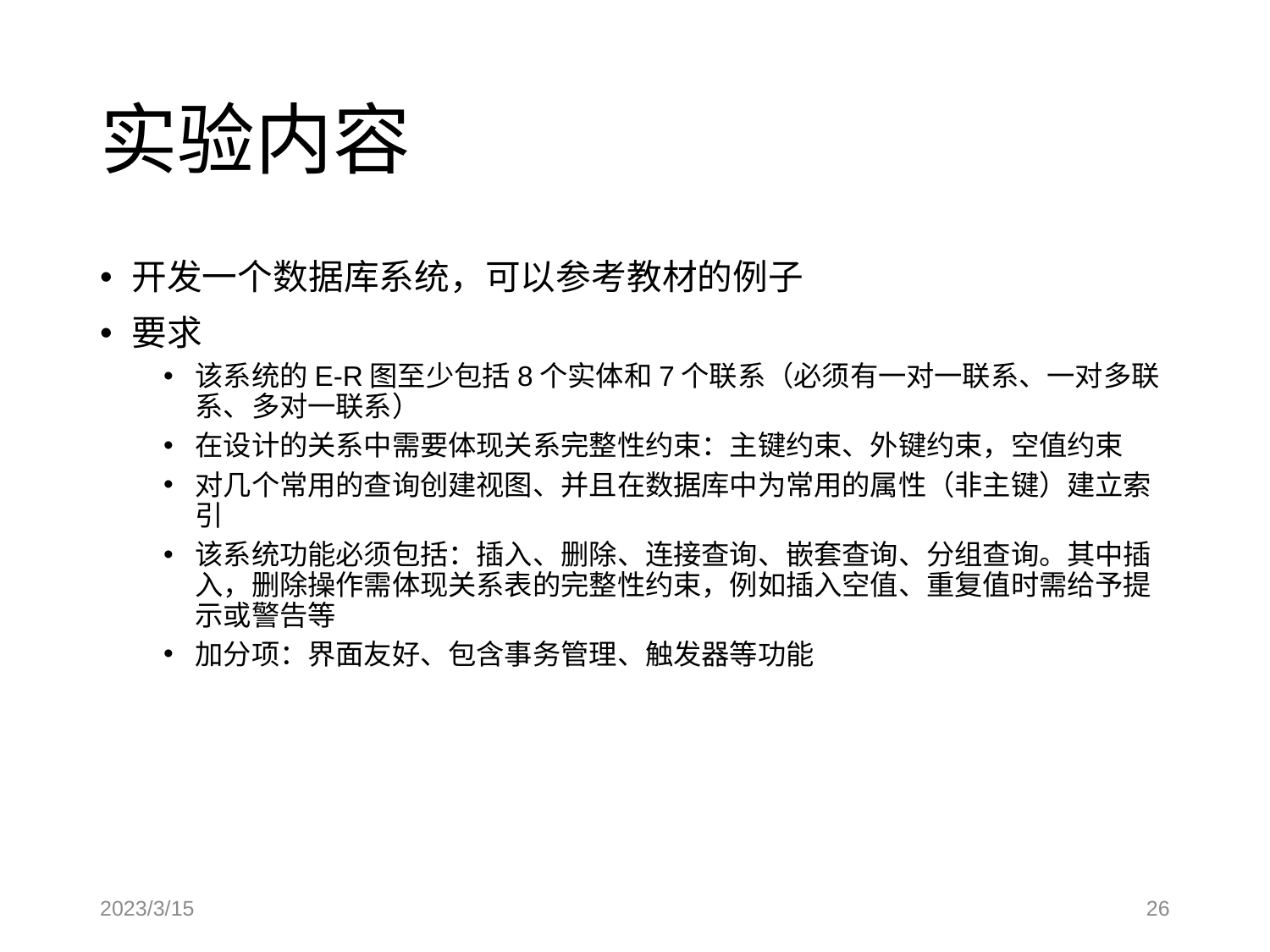

# 实验内容
开发一个数据库系统，可以参考教材的例子
要求
该系统的E-R图至少包括8个实体和7个联系（必须有一对一联系、一对多联系、多对一联系）
在设计的关系中需要体现关系完整性约束：主键约束、外键约束，空值约束
对几个常用的查询创建视图、并且在数据库中为常用的属性（非主键）建立索引
该系统功能必须包括：插入、删除、连接查询、嵌套查询、分组查询。其中插入，删除操作需体现关系表的完整性约束，例如插入空值、重复值时需给予提示或警告等
加分项：界面友好、包含事务管理、触发器等功能

2023/3/15
26